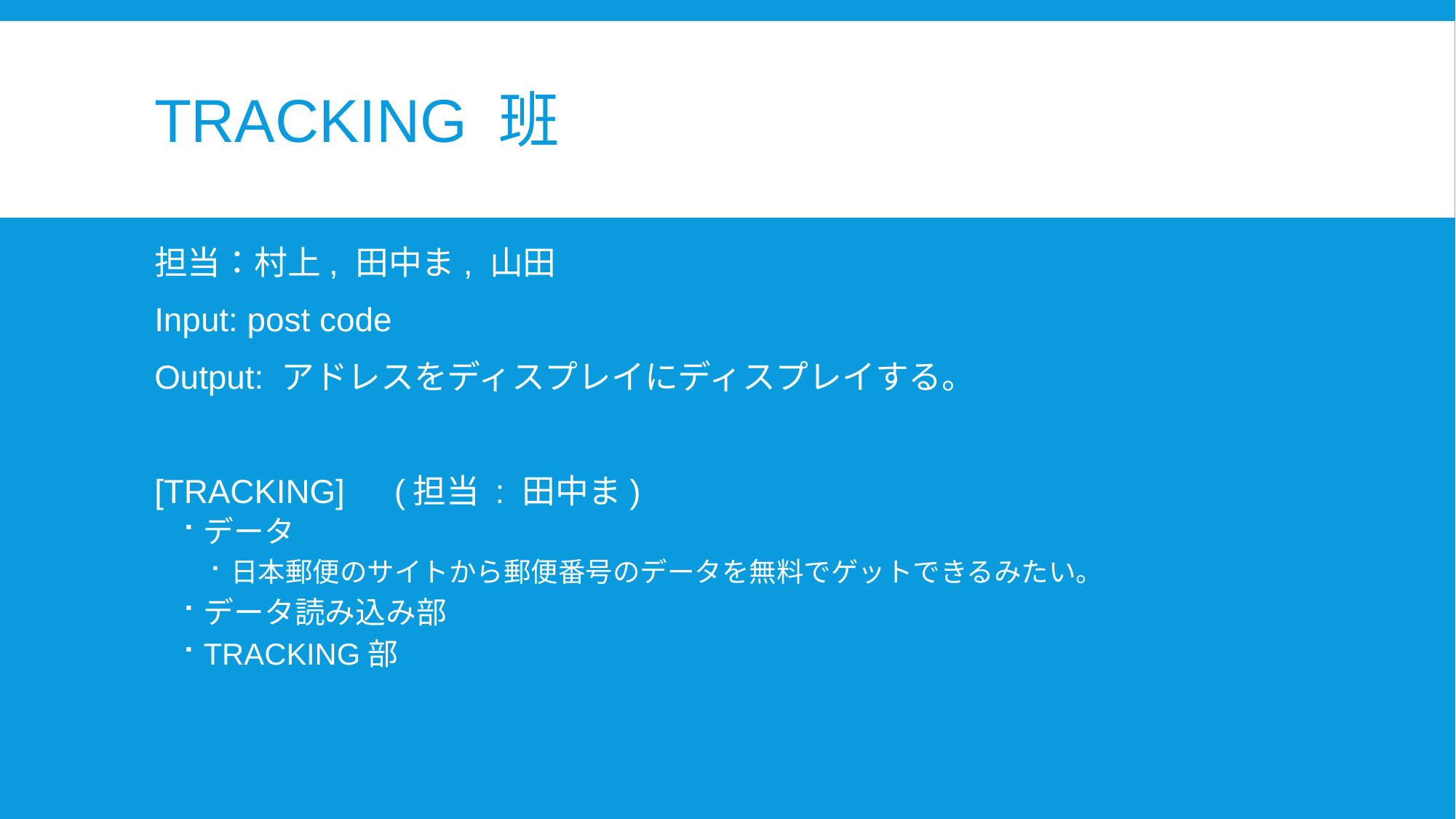

# Tracking 班
担当：村上, 田中ま, 山田
Input: post code
Output: アドレスをディスプレイにディスプレイする。

[TRACKING]　(担当 : 田中ま)
データ
日本郵便のサイトから郵便番号のデータを無料でゲットできるみたい。
データ読み込み部
TRACKING部